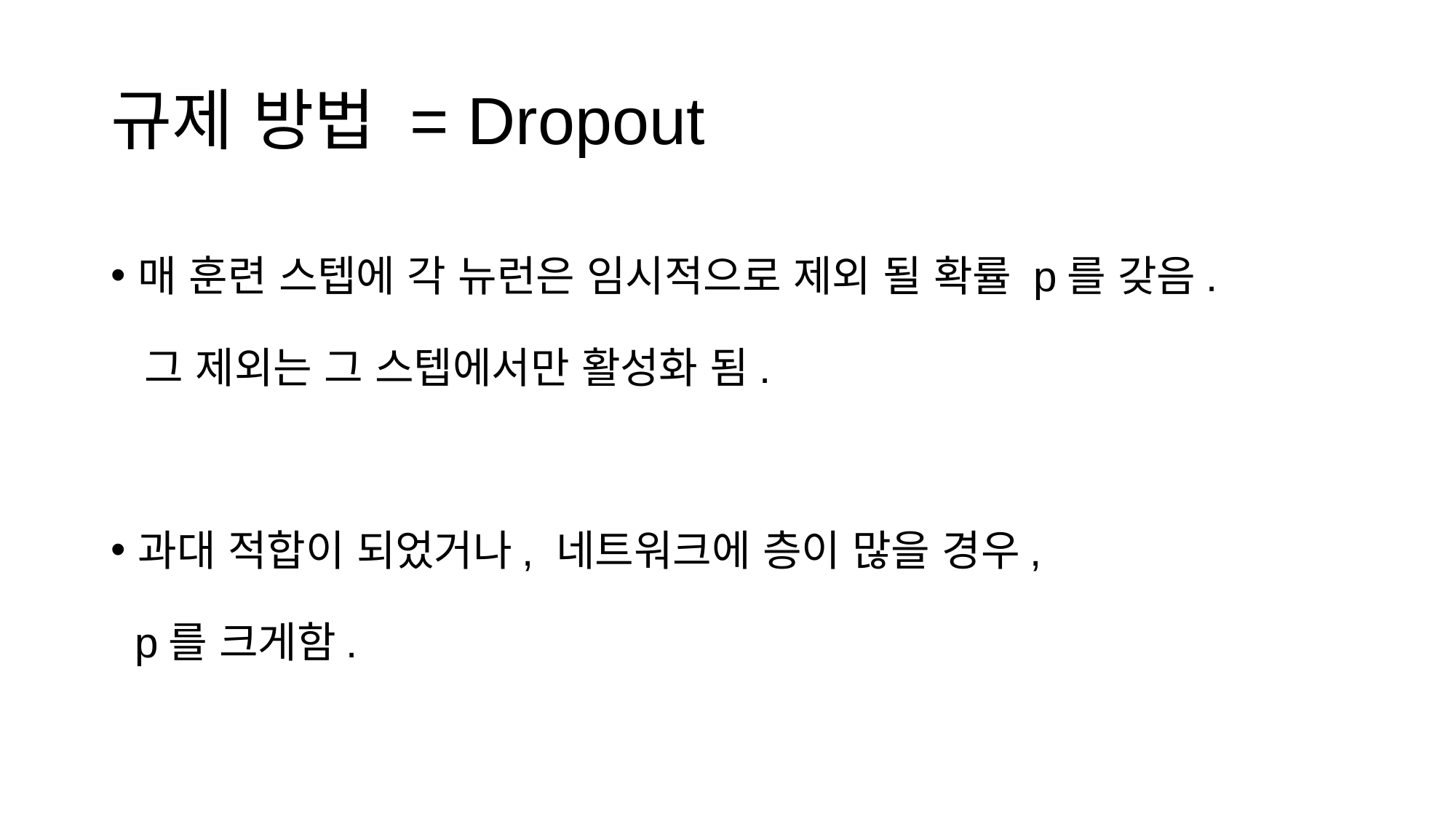

# 규제 방법 = Dropout
매 훈련 스텝에 각 뉴런은 임시적으로 제외 될 확률 p를 갖음.
  그 제외는 그 스텝에서만 활성화 됨.

과대 적합이 되었거나, 네트워크에 층이 많을 경우,
  p를 크게함.